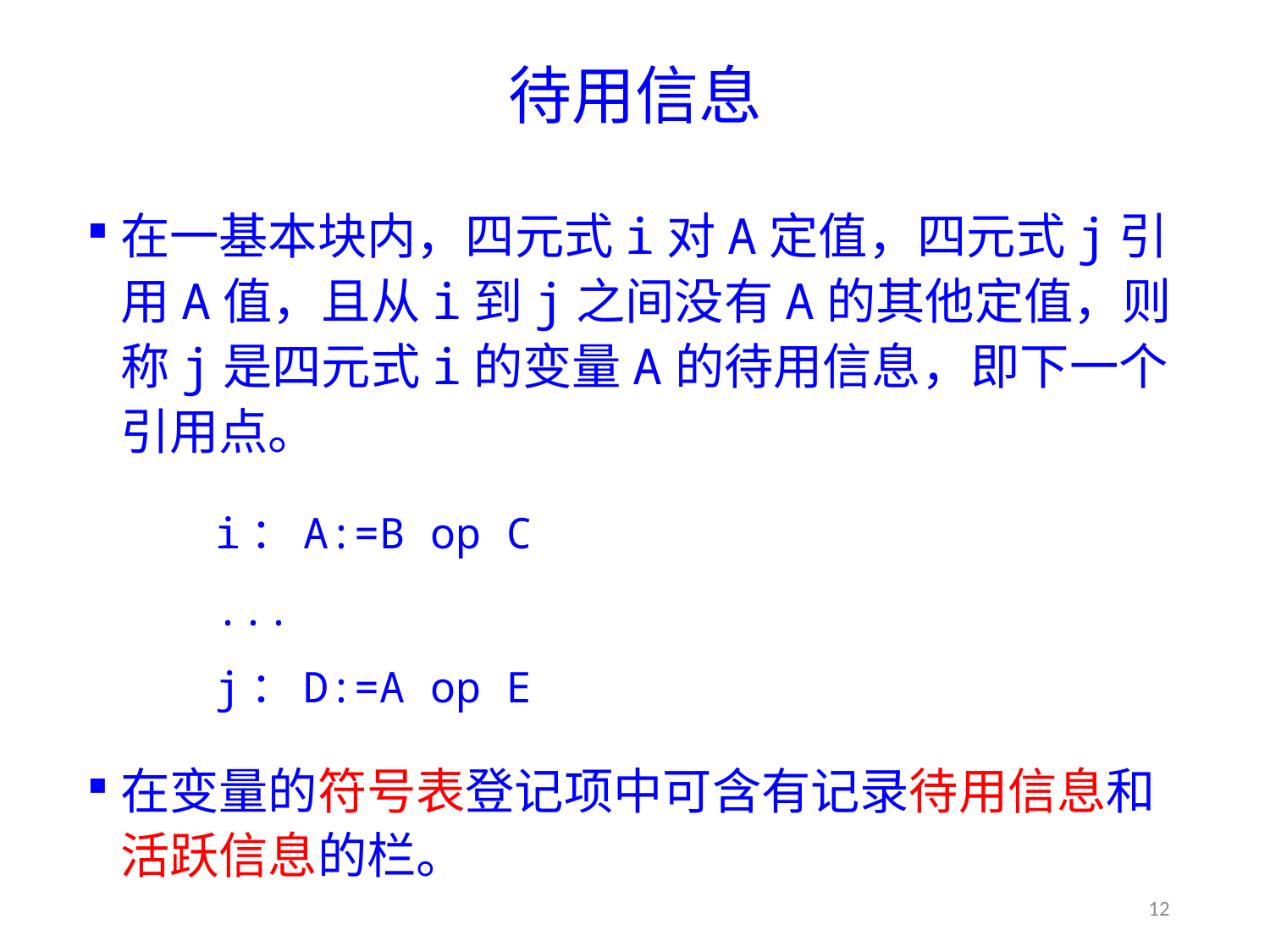

# 待用信息
在一基本块内，四元式i对A定值，四元式j引用A值，且从i到j之间没有A的其他定值，则称j是四元式i的变量A的待用信息，即下一个引用点。
i：A:=B op C
...
j：D:=A op E
在变量的符号表登记项中可含有记录待用信息和活跃信息的栏。
12